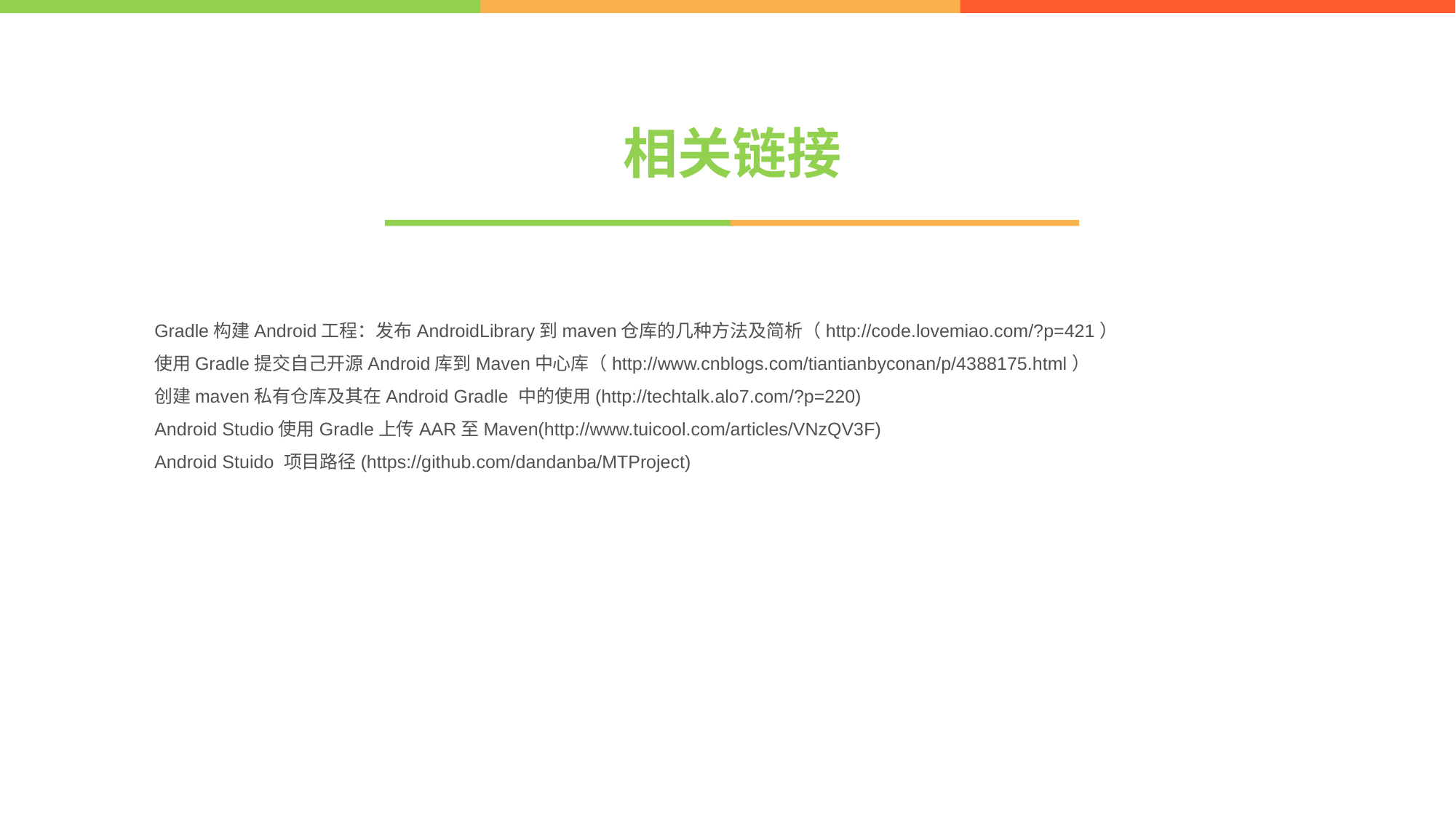

# 相关链接
Gradle构建Android工程：发布AndroidLibrary到maven仓库的几种方法及简析（http://code.lovemiao.com/?p=421）
使用Gradle提交自己开源Android库到Maven中心库（http://www.cnblogs.com/tiantianbyconan/p/4388175.html）
创建maven私有仓库及其在Android Gradle 中的使用(http://techtalk.alo7.com/?p=220)
Android Studio使用Gradle上传AAR至Maven(http://www.tuicool.com/articles/VNzQV3F)
Android Stuido 项目路径(https://github.com/dandanba/MTProject)